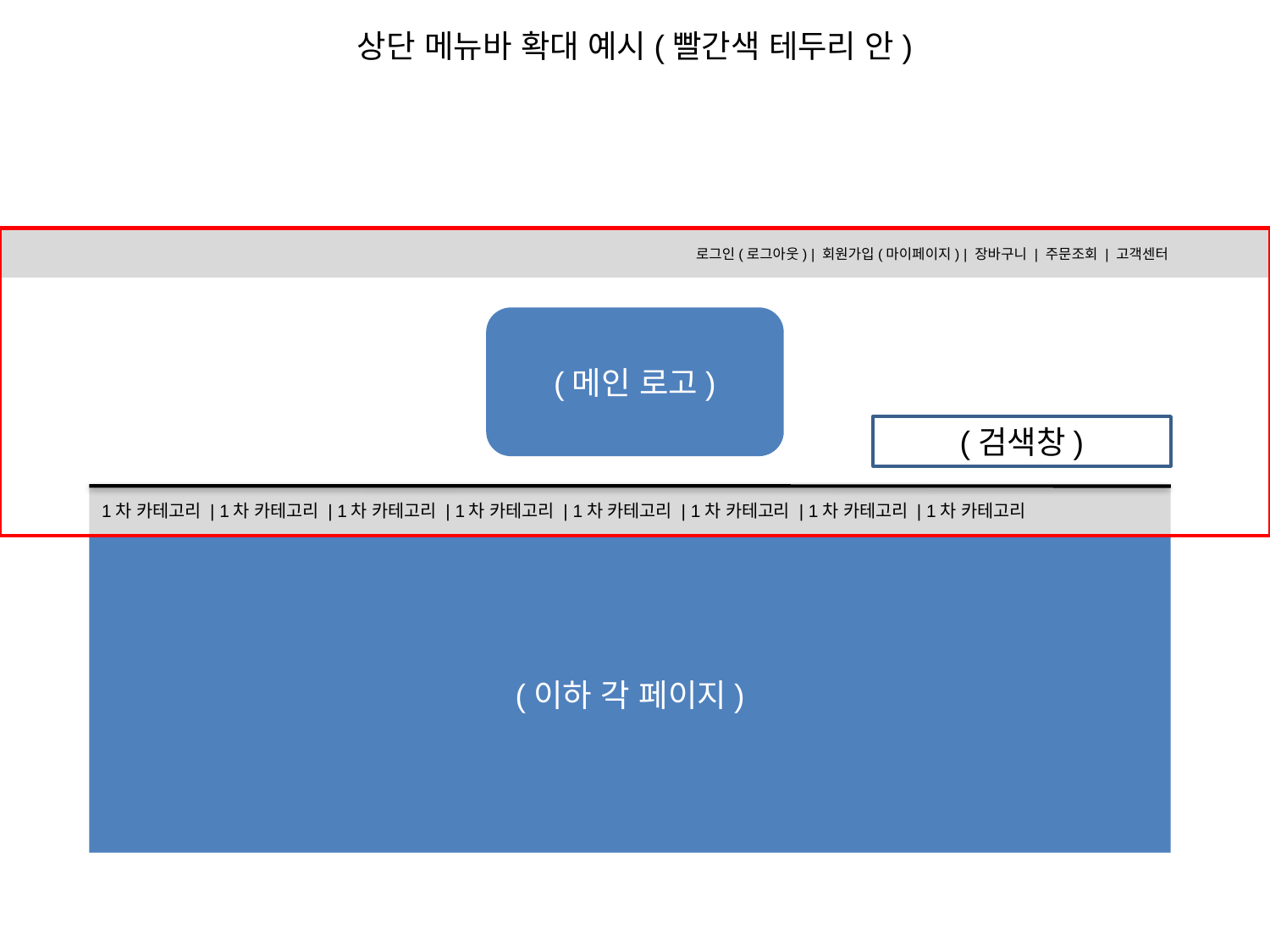

상단 메뉴바 확대 예시(빨간색 테두리 안)

로그인(로그아웃) | 회원가입(마이페이지) | 장바구니 | 주문조회 | 고객센터

(메인 로고)
(검색창)

1차 카테고리 | 1차 카테고리 | 1차 카테고리 | 1차 카테고리 | 1차 카테고리 | 1차 카테고리 | 1차 카테고리 | 1차 카테고리
(이하 각 페이지)